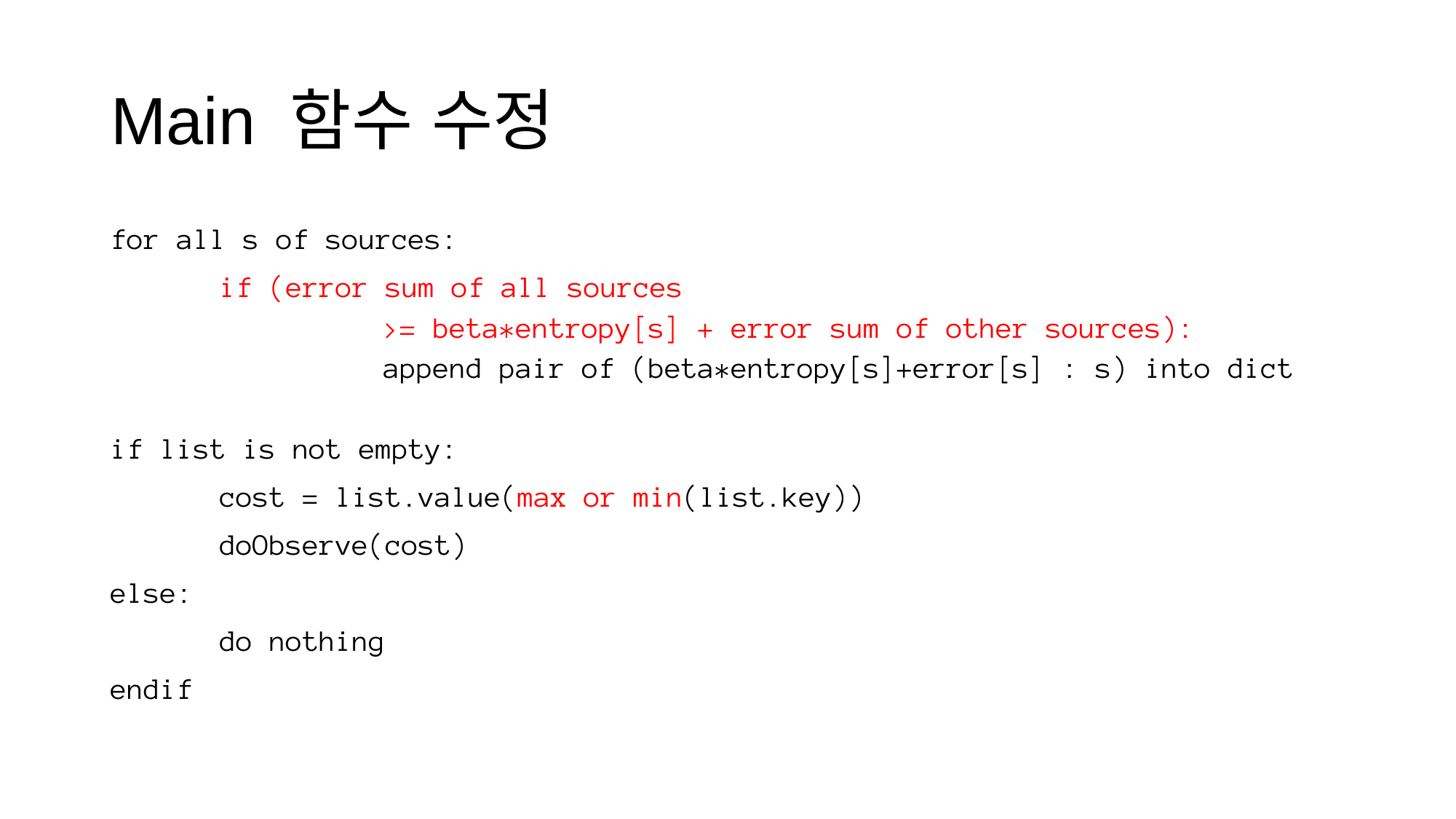

# Main 함수 수정
for all s of sources:
	if (error sum of all sources
		>= beta*entropy[s] + error sum of other sources):
		append pair of (beta*entropy[s]+error[s] : s) into dict
if list is not empty:
	cost = list.value(max or min(list.key))
	doObserve(cost)
else:
	do nothing
endif